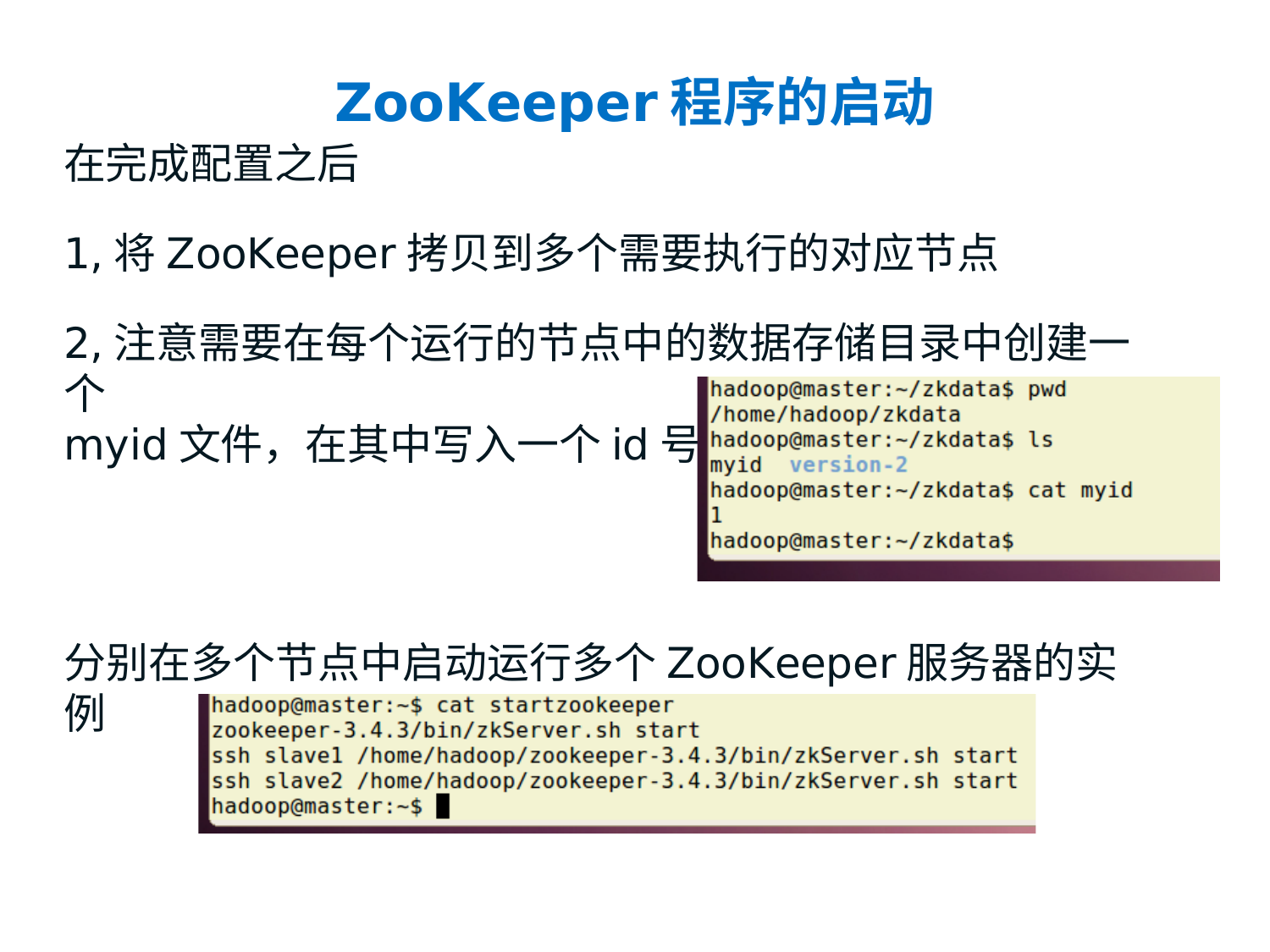

# ZooKeeper程序的启动
在完成配置之后

1,将ZooKeeper拷贝到多个需要执行的对应节点

2,注意需要在每个运行的节点中的数据存储目录中创建一个
myid文件，在其中写入一个id号

分别在多个节点中启动运行多个ZooKeeper服务器的实例